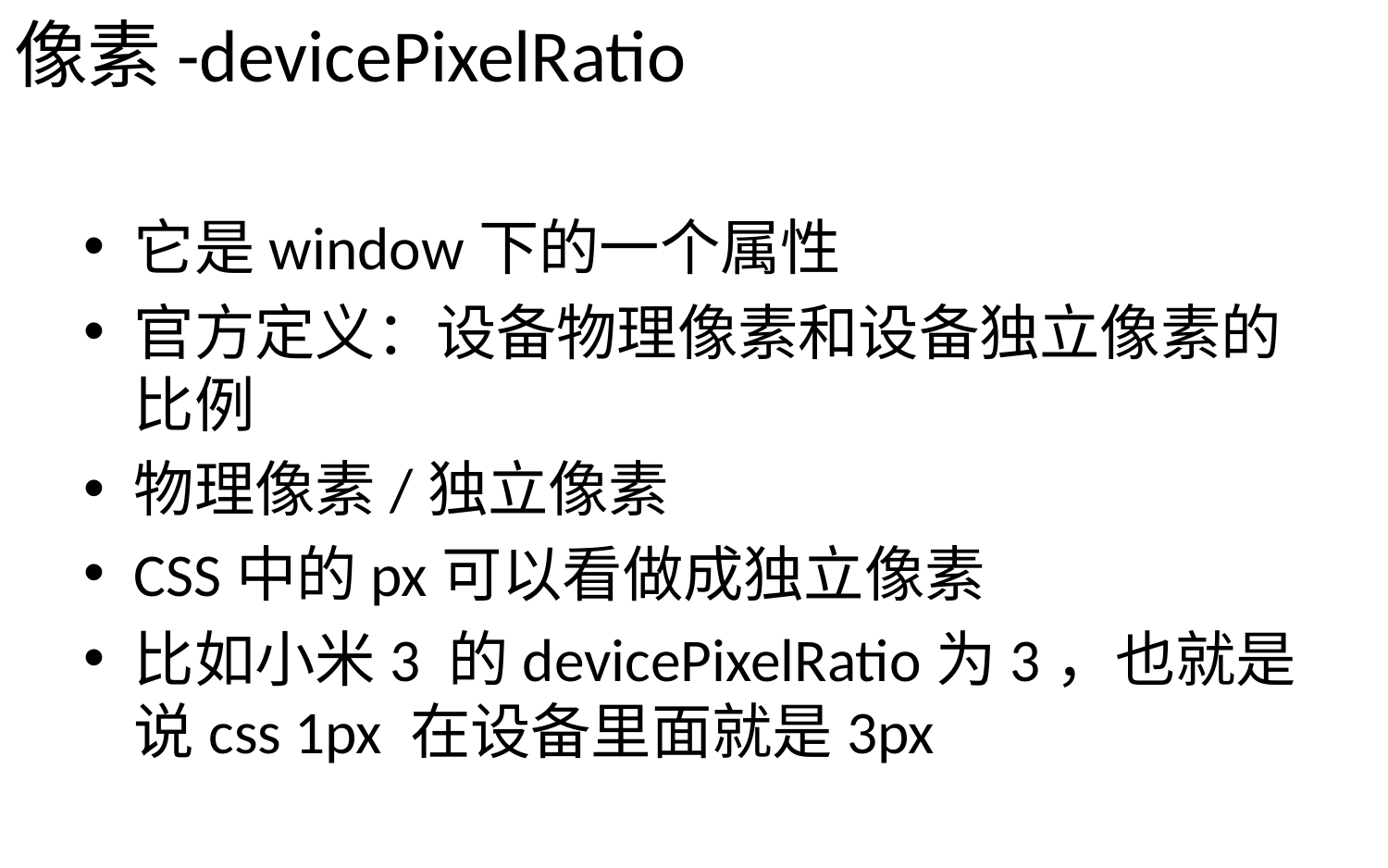

# 像素-devicePixelRatio
它是window下的一个属性
官方定义：设备物理像素和设备独立像素的比例
物理像素/独立像素
CSS中的px可以看做成独立像素
比如小米3 的devicePixelRatio为3，也就是说css 1px 在设备里面就是3px